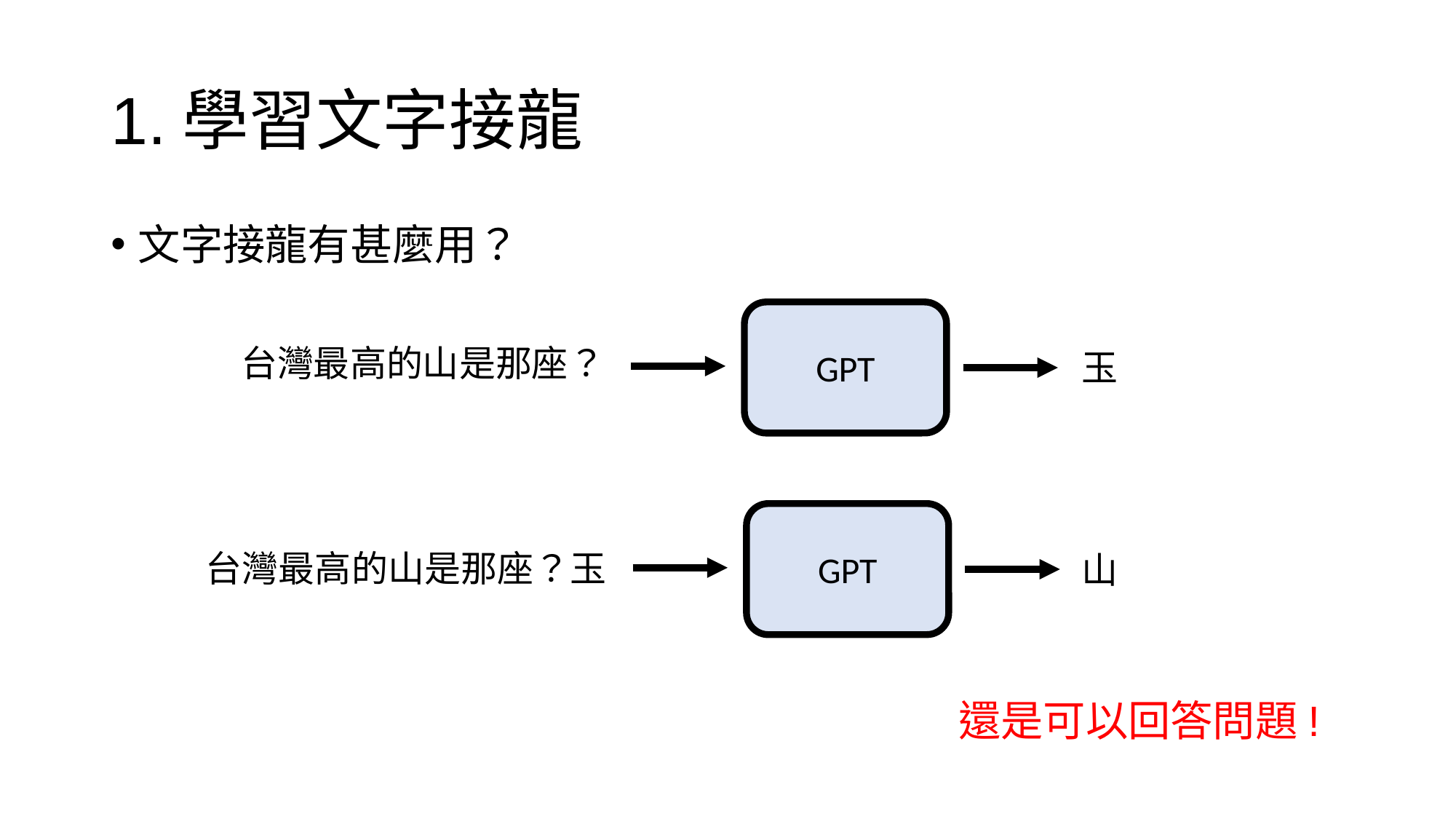

# 1.學習文字接龍
文字接龍有甚麼用？
GPT
台灣最高的山是那座？
玉
GPT
台灣最高的山是那座？玉
山
還是可以回答問題!